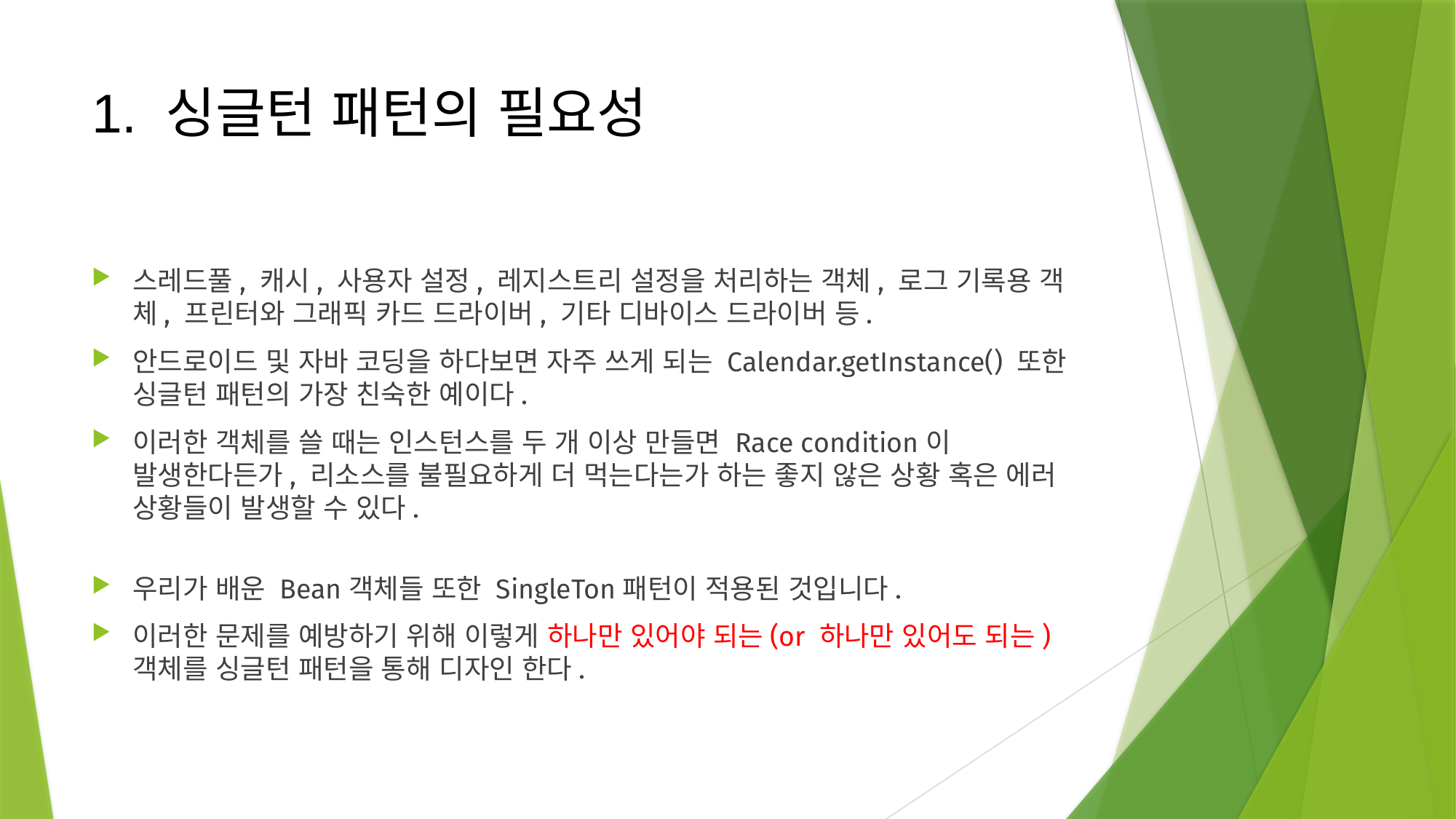

# 1. 싱글턴 패턴의 필요성
스레드풀, 캐시, 사용자 설정, 레지스트리 설정을 처리하는 객체, 로그 기록용 객체, 프린터와 그래픽 카드 드라이버, 기타 디바이스 드라이버 등.
안드로이드 및 자바 코딩을 하다보면 자주 쓰게 되는 Calendar.getInstance() 또한 싱글턴 패턴의 가장 친숙한 예이다.
이러한 객체를 쓸 때는 인스턴스를 두 개 이상 만들면 Race condition이 발생한다든가, 리소스를 불필요하게 더 먹는다는가 하는 좋지 않은 상황 혹은 에러 상황들이 발생할 수 있다.
우리가 배운 Bean객체들 또한 SingleTon패턴이 적용된 것입니다.
이러한 문제를 예방하기 위해 이렇게 하나만 있어야 되는(or 하나만 있어도 되는) 객체를 싱글턴 패턴을 통해 디자인 한다.